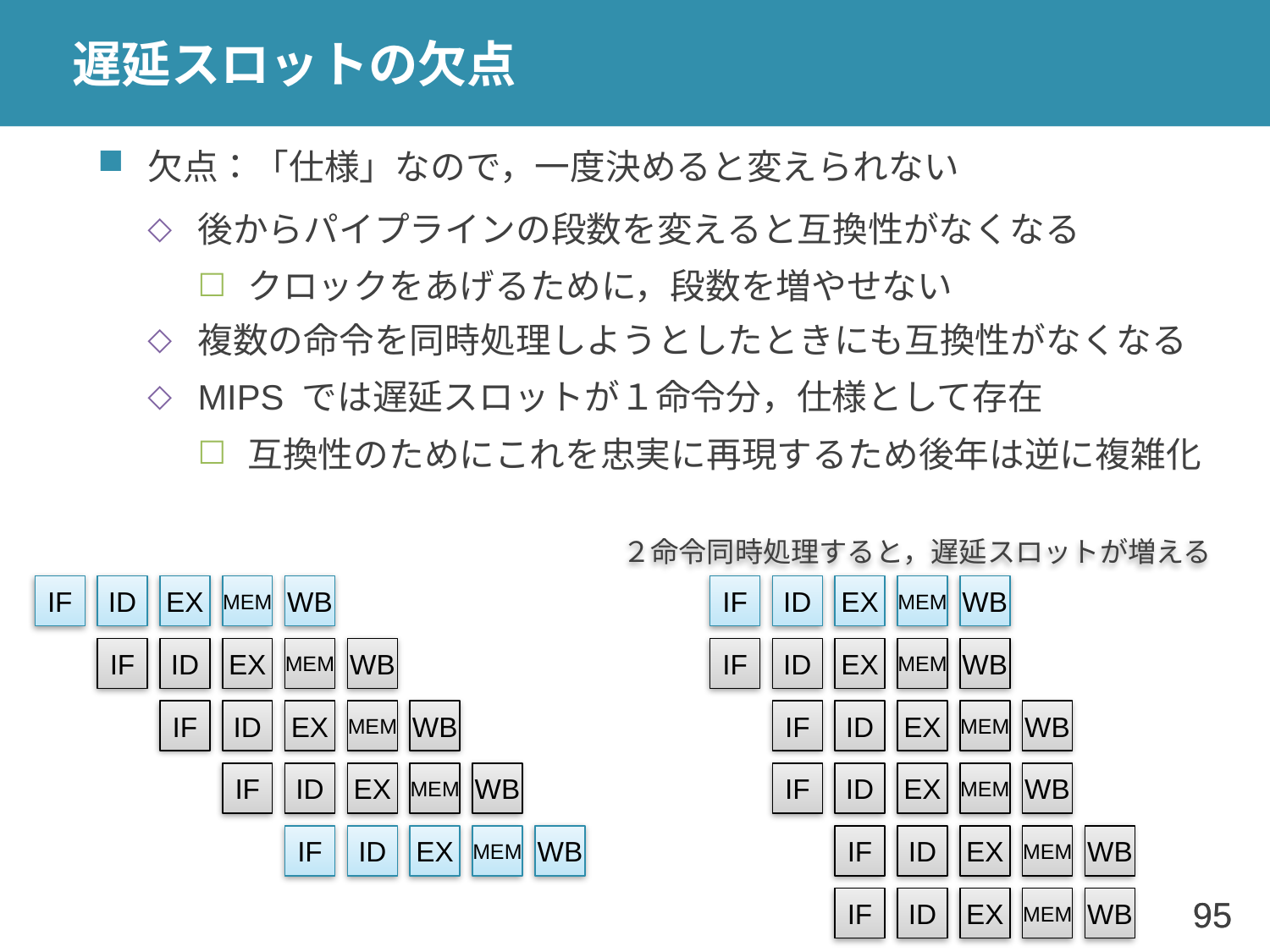

# 遅延スロットの欠点
欠点：「仕様」なので，一度決めると変えられない
後からパイプラインの段数を変えると互換性がなくなる
クロックをあげるために，段数を増やせない
複数の命令を同時処理しようとしたときにも互換性がなくなる
MIPS では遅延スロットが１命令分，仕様として存在
互換性のためにこれを忠実に再現するため後年は逆に複雑化
２命令同時処理すると，遅延スロットが増える
IF
ID
EX
MEM
WB
IF
ID
EX
MEM
WB
IF
ID
EX
MEM
WB
IF
ID
EX
MEM
WB
IF
ID
EX
MEM
WB
IF
ID
EX
MEM
WB
IF
ID
EX
MEM
WB
IF
ID
EX
MEM
WB
IF
ID
EX
MEM
WB
IF
ID
EX
MEM
WB
IF
ID
EX
MEM
WB